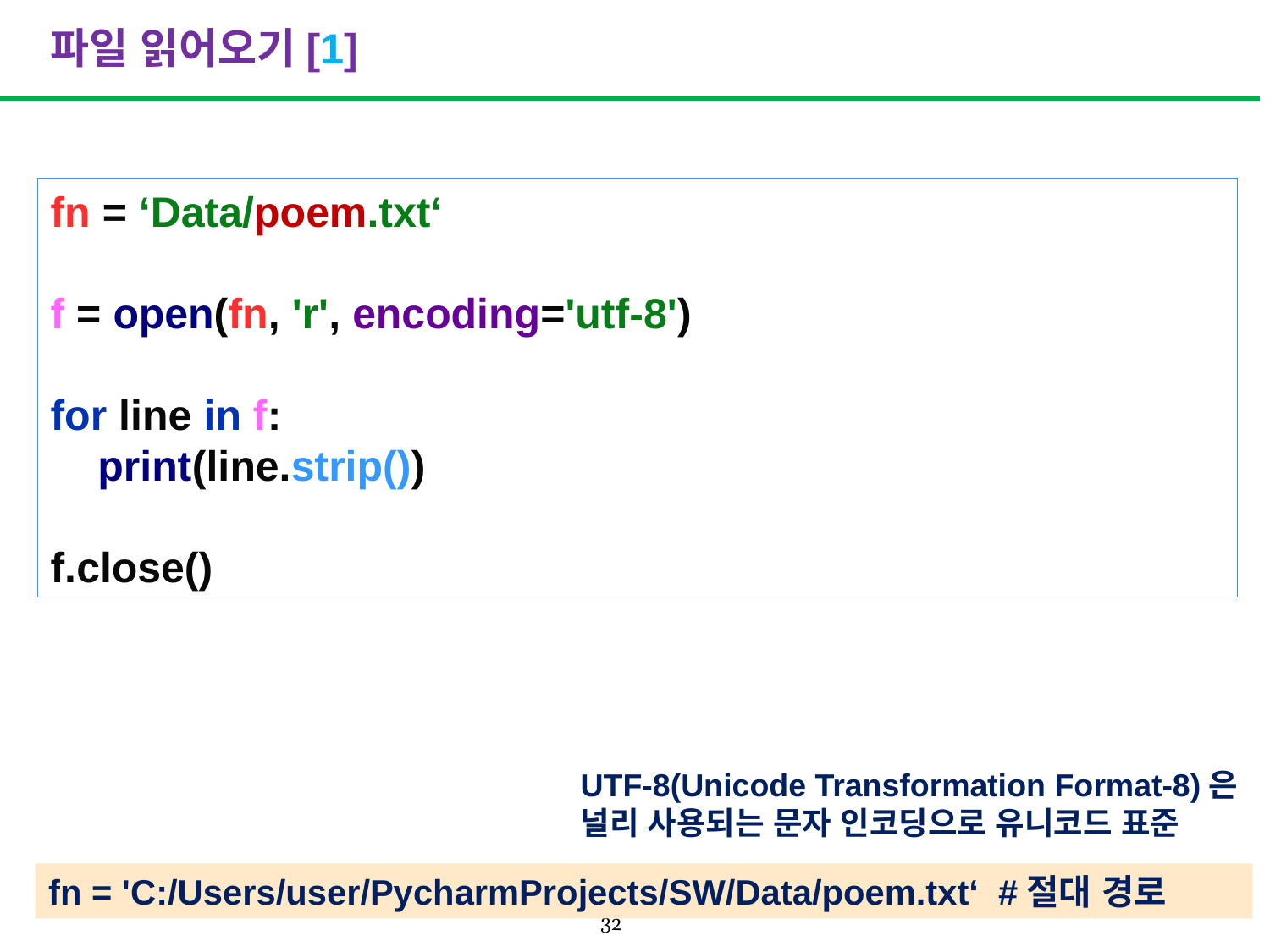

# 파일 읽어오기[1]
fn = ‘Data/poem.txt‘

f = open(fn, 'r', encoding='utf-8')
for line in f:
    print(line.strip())
f.close()
UTF-8(Unicode Transformation Format-8)은 널리 사용되는 문자 인코딩으로 유니코드 표준
fn = 'C:/Users/user/PycharmProjects/SW/Data/poem.txt‘  #절대 경로
32